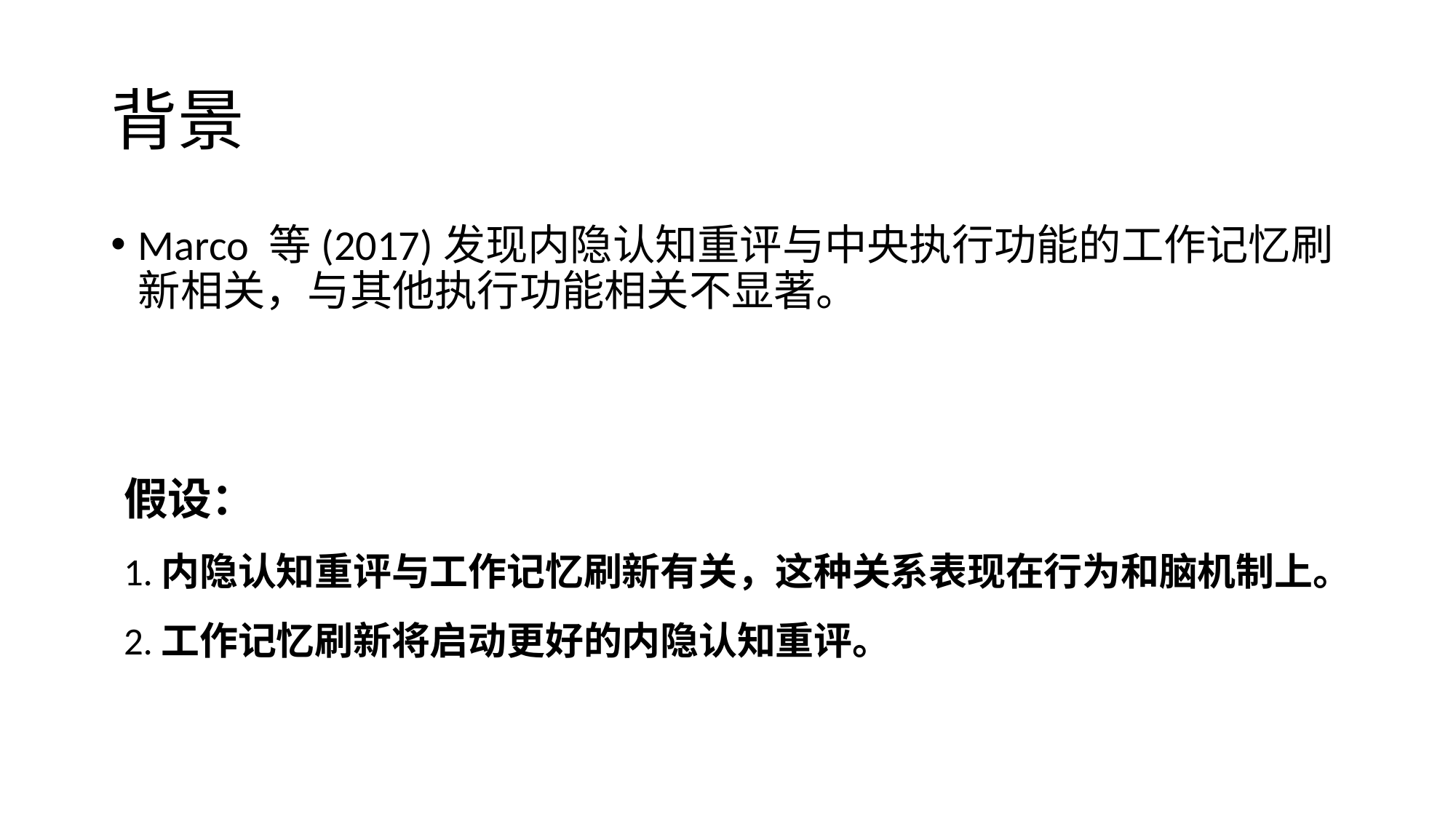

# 背景
Marco 等(2017)发现内隐认知重评与中央执行功能的工作记忆刷新相关，与其他执行功能相关不显著。
假设：
1.内隐认知重评与工作记忆刷新有关，这种关系表现在行为和脑机制上。
2.工作记忆刷新将启动更好的内隐认知重评。